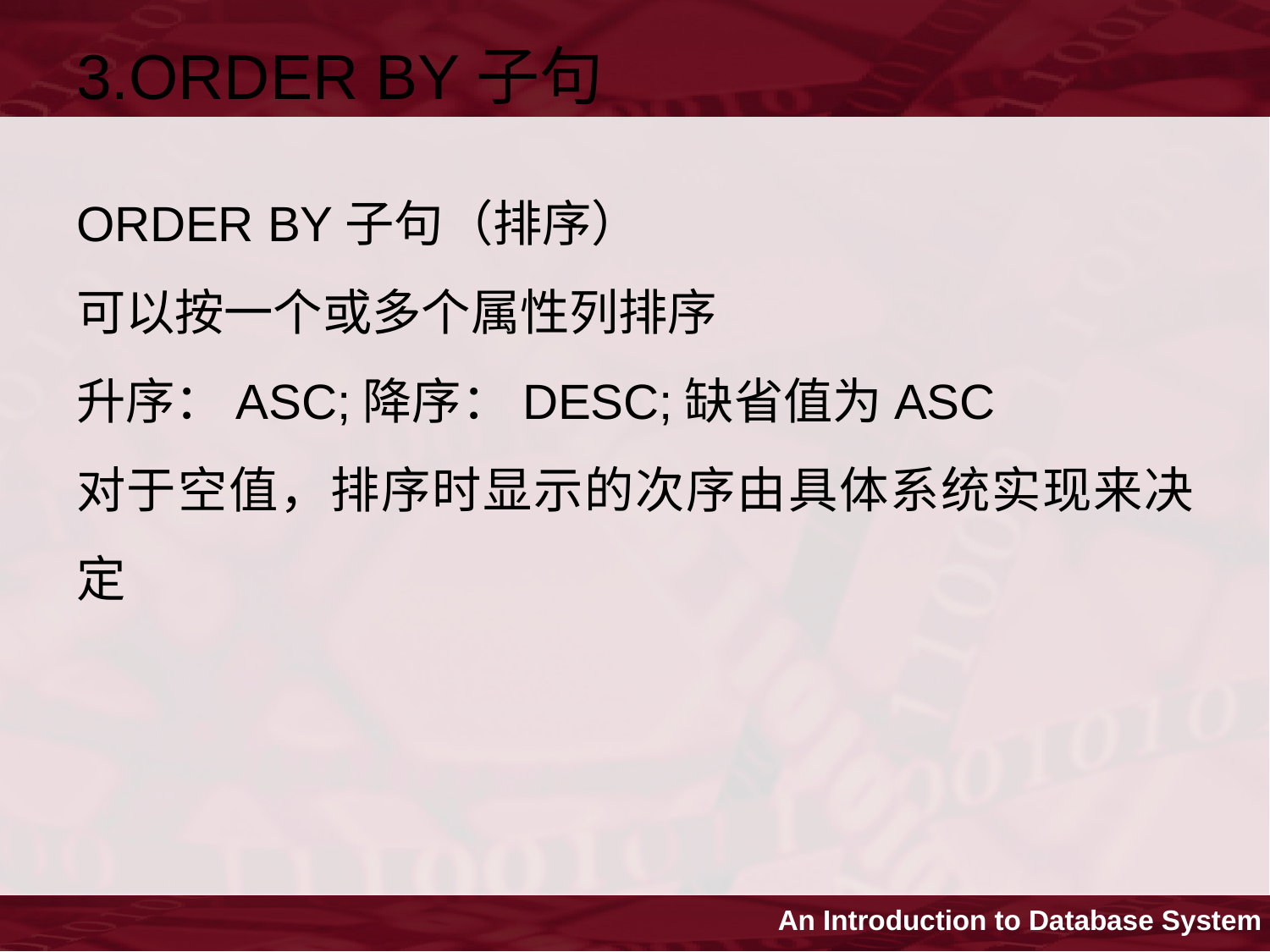

3.ORDER BY子句
ORDER BY子句（排序）
可以按一个或多个属性列排序
升序：ASC;降序：DESC;缺省值为ASC
对于空值，排序时显示的次序由具体系统实现来决定